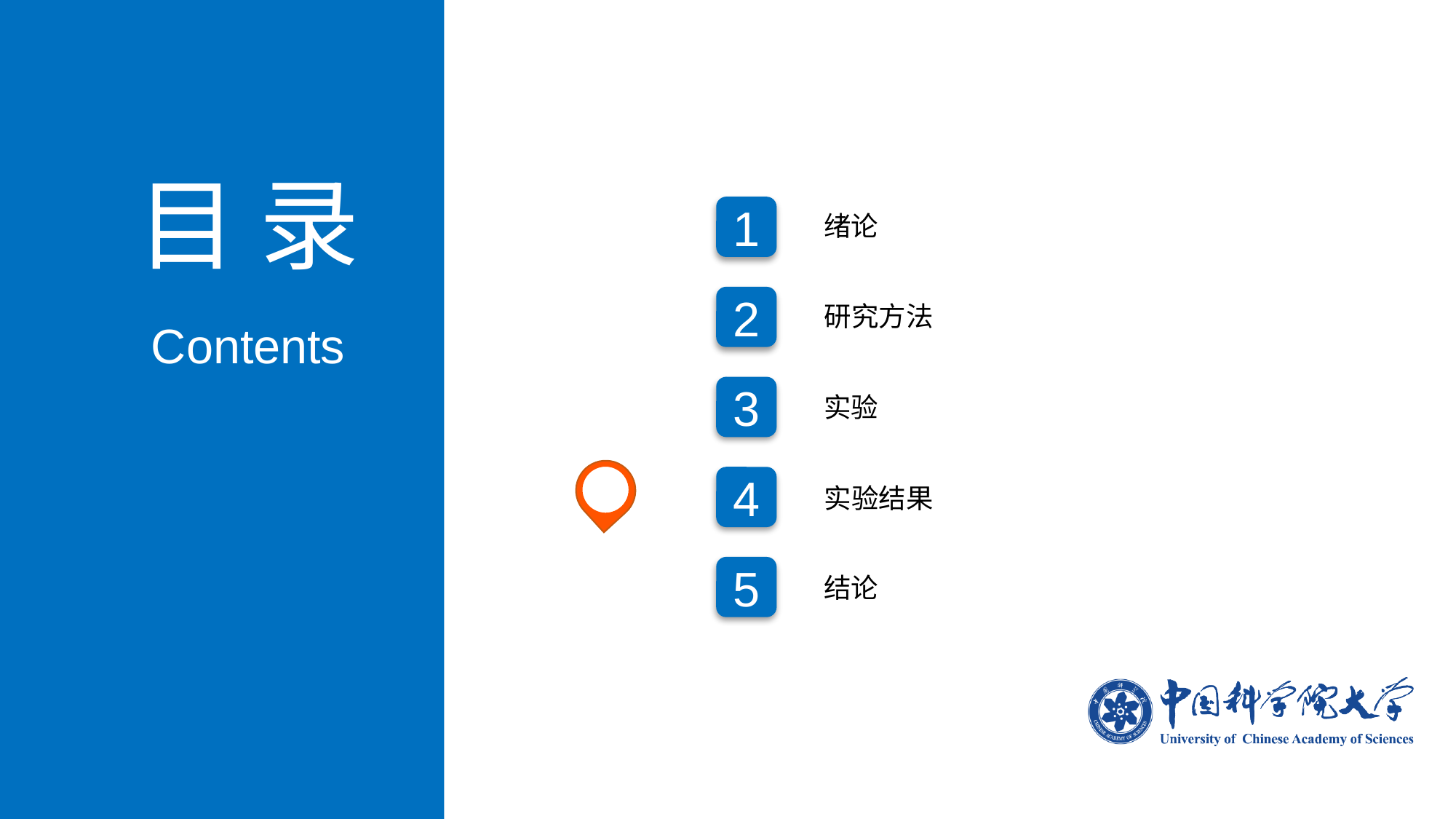

目 录
1
绪论
2
研究方法
Contents
3
实验

4
实验结果
5
结论